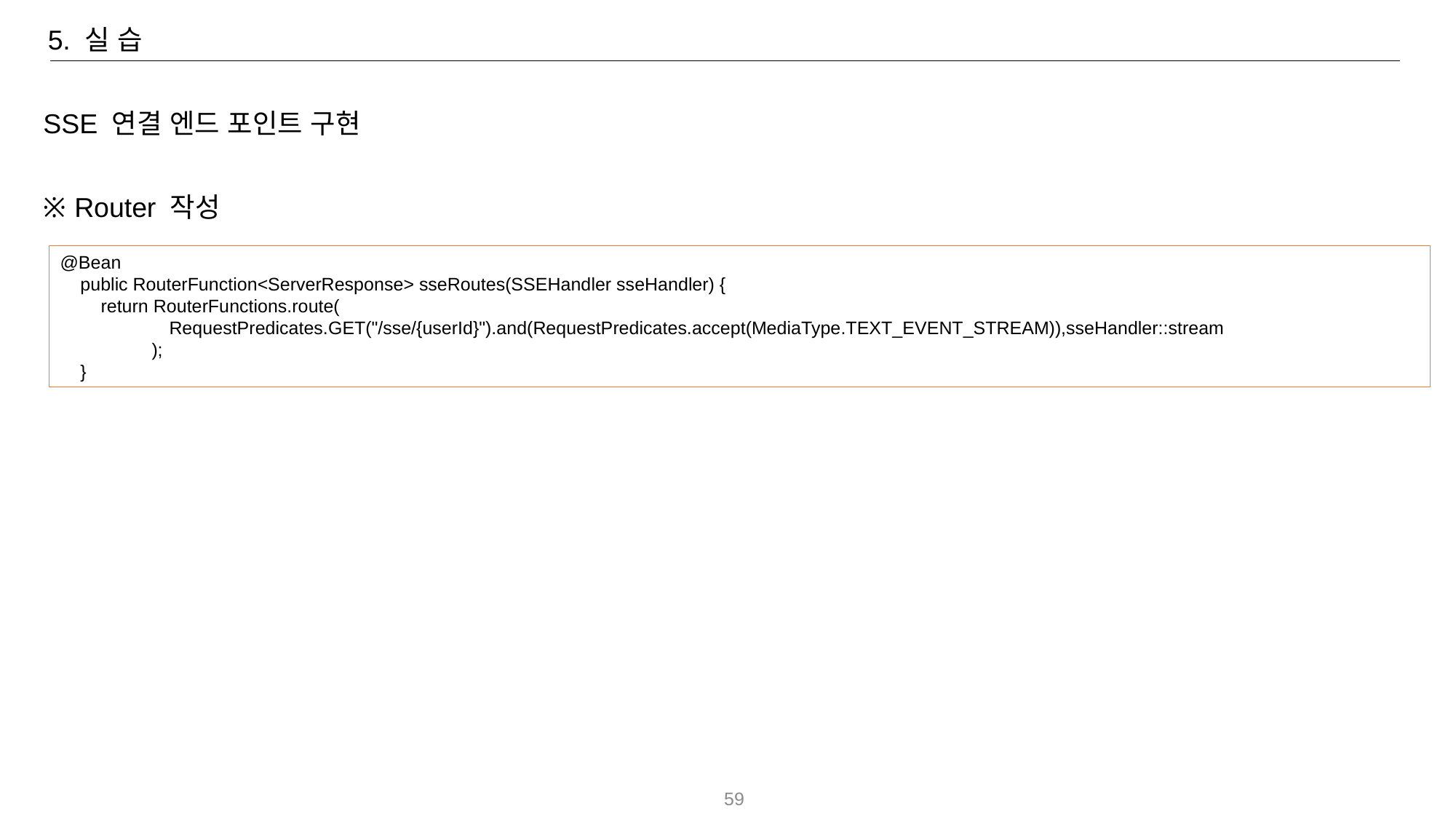

# 5. 실 습

 SSE 연결 엔드 포인트 구현

 ※  Router 작성

@Bean
    public RouterFunction<ServerResponse> sseRoutes(SSEHandler sseHandler) {
        return RouterFunctions.route(
	RequestPredicates.GET("/sse/{userId}").and(RequestPredicates.accept(MediaType.TEXT_EVENT_STREAM)),sseHandler::stream
                  );
    }
59